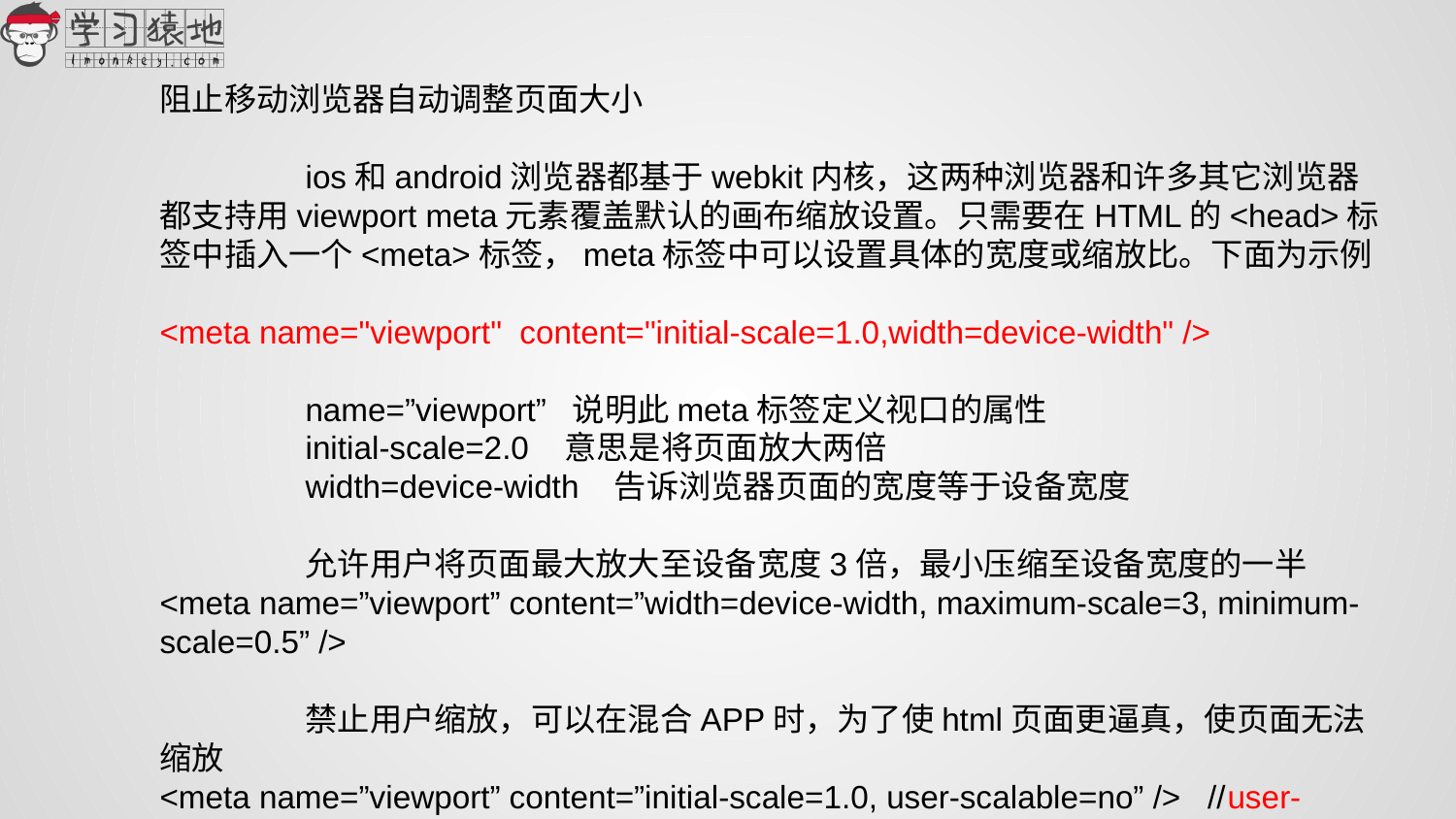

阻止移动浏览器自动调整页面大小

	ios和android浏览器都基于webkit内核，这两种浏览器和许多其它浏览器都支持用viewport meta元素覆盖默认的画布缩放设置。只需要在HTML的<head>标签中插入一个<meta>标签，meta标签中可以设置具体的宽度或缩放比。下面为示例

<meta name="viewport"  content="initial-scale=1.0,width=device-width" />

	name=”viewport”  说明此meta标签定义视口的属性
	initial-scale=2.0   意思是将页面放大两倍
	width=device-width   告诉浏览器页面的宽度等于设备宽度

	允许用户将页面最大放大至设备宽度3倍，最小压缩至设备宽度的一半
<meta name=”viewport” content=”width=device-width, maximum-scale=3, minimum-scale=0.5” />

	禁止用户缩放，可以在混合APP时，为了使html页面更逼真，使页面无法缩放
<meta name=”viewport” content=”initial-scale=1.0, user-scalable=no” />   //user-scalable=no是禁止缩放